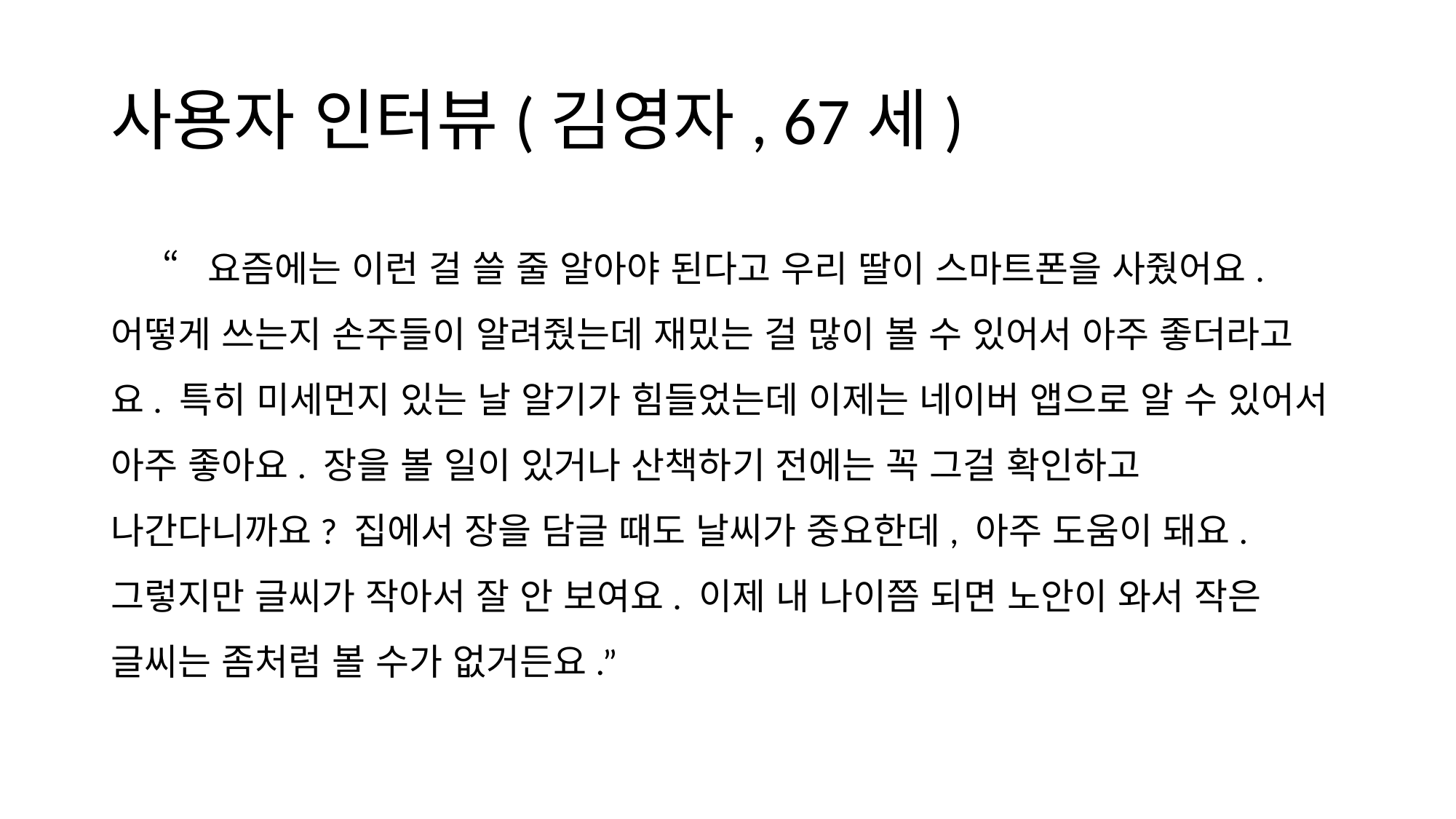

# 사용자 인터뷰(김영자, 67세)
“요즘에는 이런 걸 쓸 줄 알아야 된다고 우리 딸이 스마트폰을 사줬어요. 어떻게 쓰는지 손주들이 알려줬는데 재밌는 걸 많이 볼 수 있어서 아주 좋더라고요. 특히 미세먼지 있는 날 알기가 힘들었는데 이제는 네이버 앱으로 알 수 있어서 아주 좋아요. 장을 볼 일이 있거나 산책하기 전에는 꼭 그걸 확인하고 나간다니까요? 집에서 장을 담글 때도 날씨가 중요한데, 아주 도움이 돼요. 그렇지만 글씨가 작아서 잘 안 보여요. 이제 내 나이쯤 되면 노안이 와서 작은 글씨는 좀처럼 볼 수가 없거든요.”